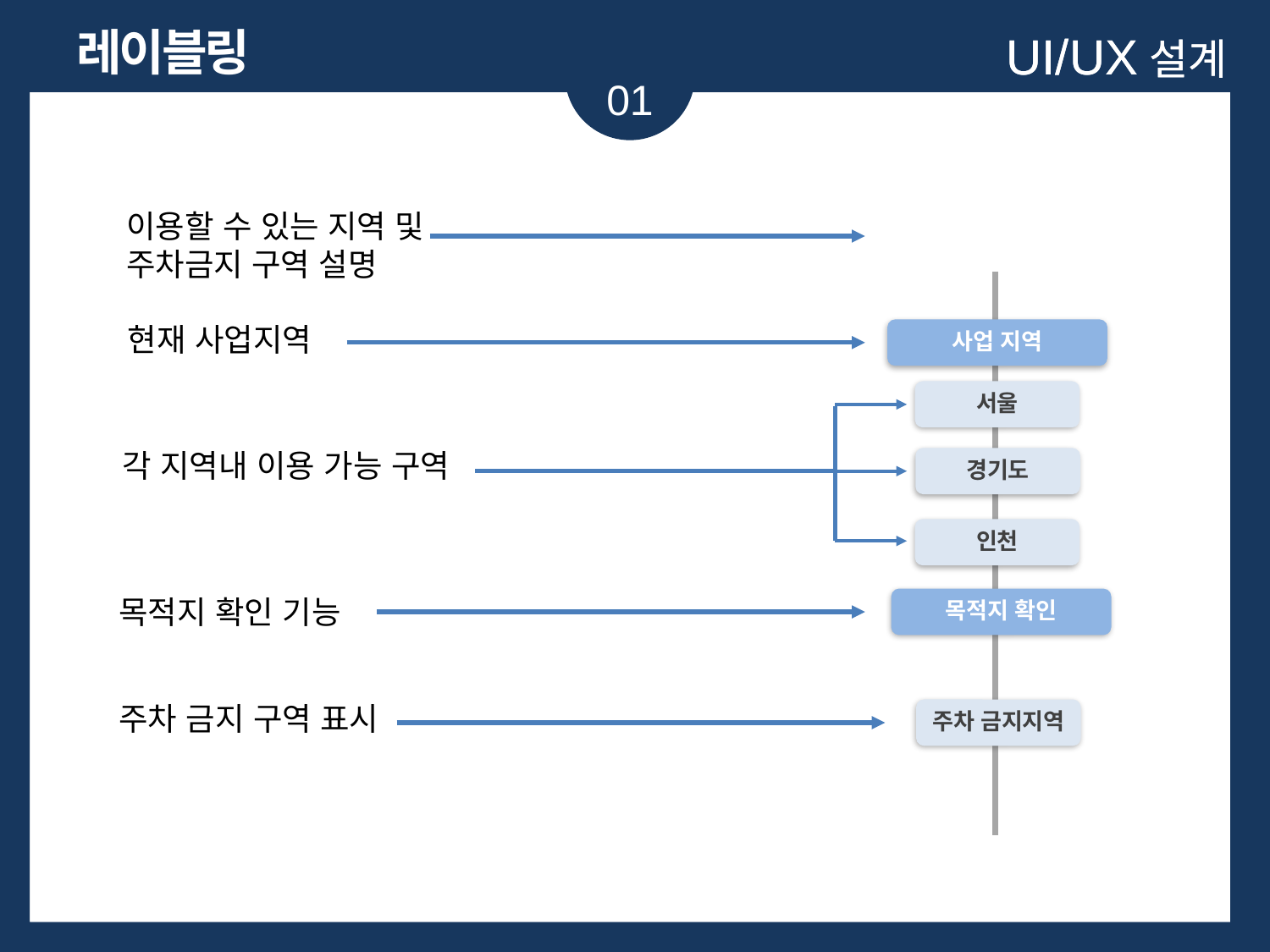

레이블링
UI/UX설계
UI/UX설계
01
01
Subject
Subject
이용할 수 있는 지역 및
주차금지 구역 설명

서비스
현재 사업지역

사업 지역

서울
각 지역내 이용 가능 구역

경기도

인천
목적지 확인 기능

목적지 확인
주차 금지 구역 표시

주차 금지지역